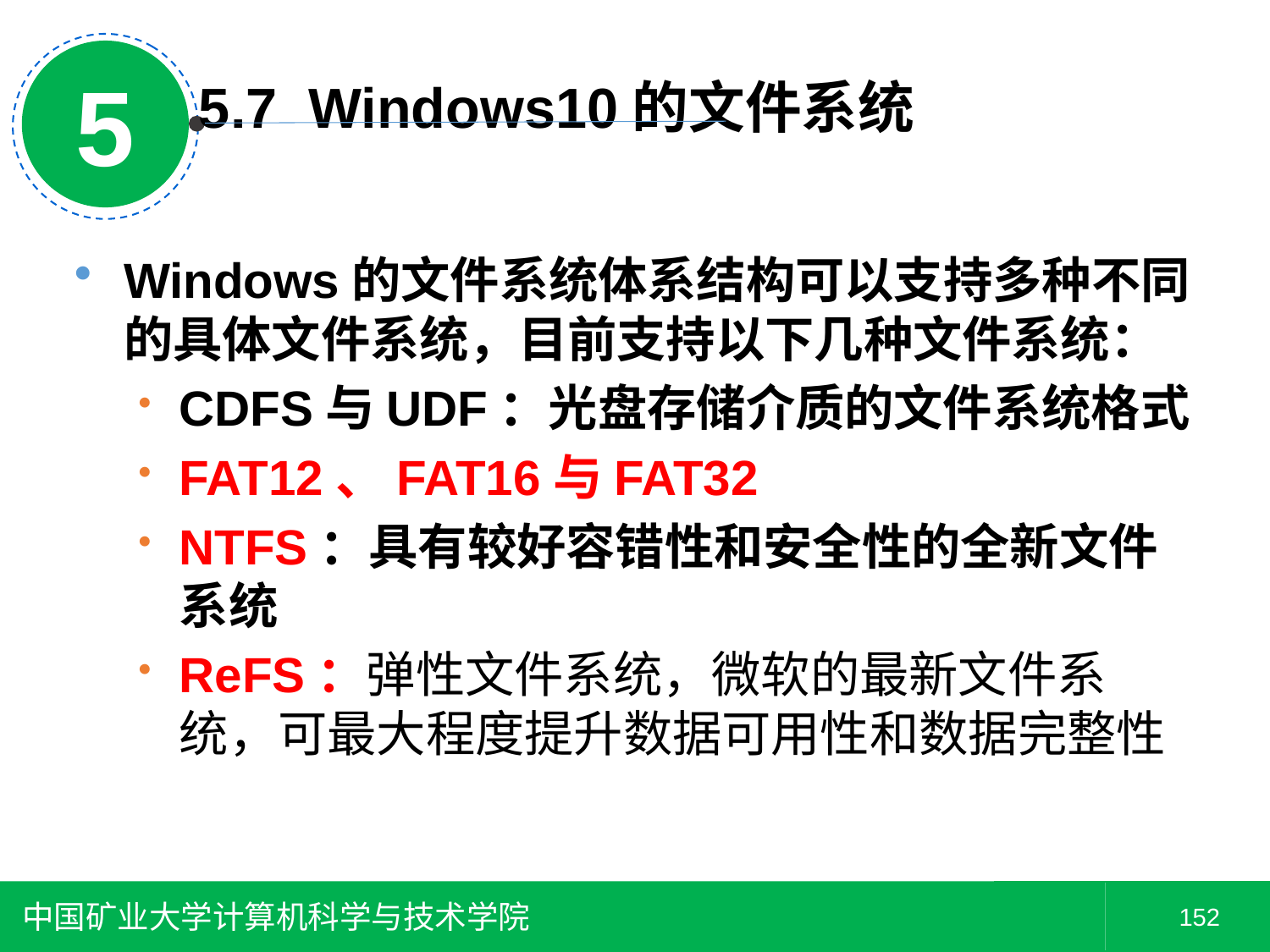

5
5.7  Windows10的文件系统

Windows的文件系统体系结构可以支持多种不同的具体文件系统，目前支持以下几种文件系统：
CDFS与UDF：光盘存储介质的文件系统格式
FAT12、FAT16与FAT32
NTFS：具有较好容错性和安全性的全新文件系统
ReFS：弹性文件系统，微软的最新文件系统，可最大程度提升数据可用性和数据完整性